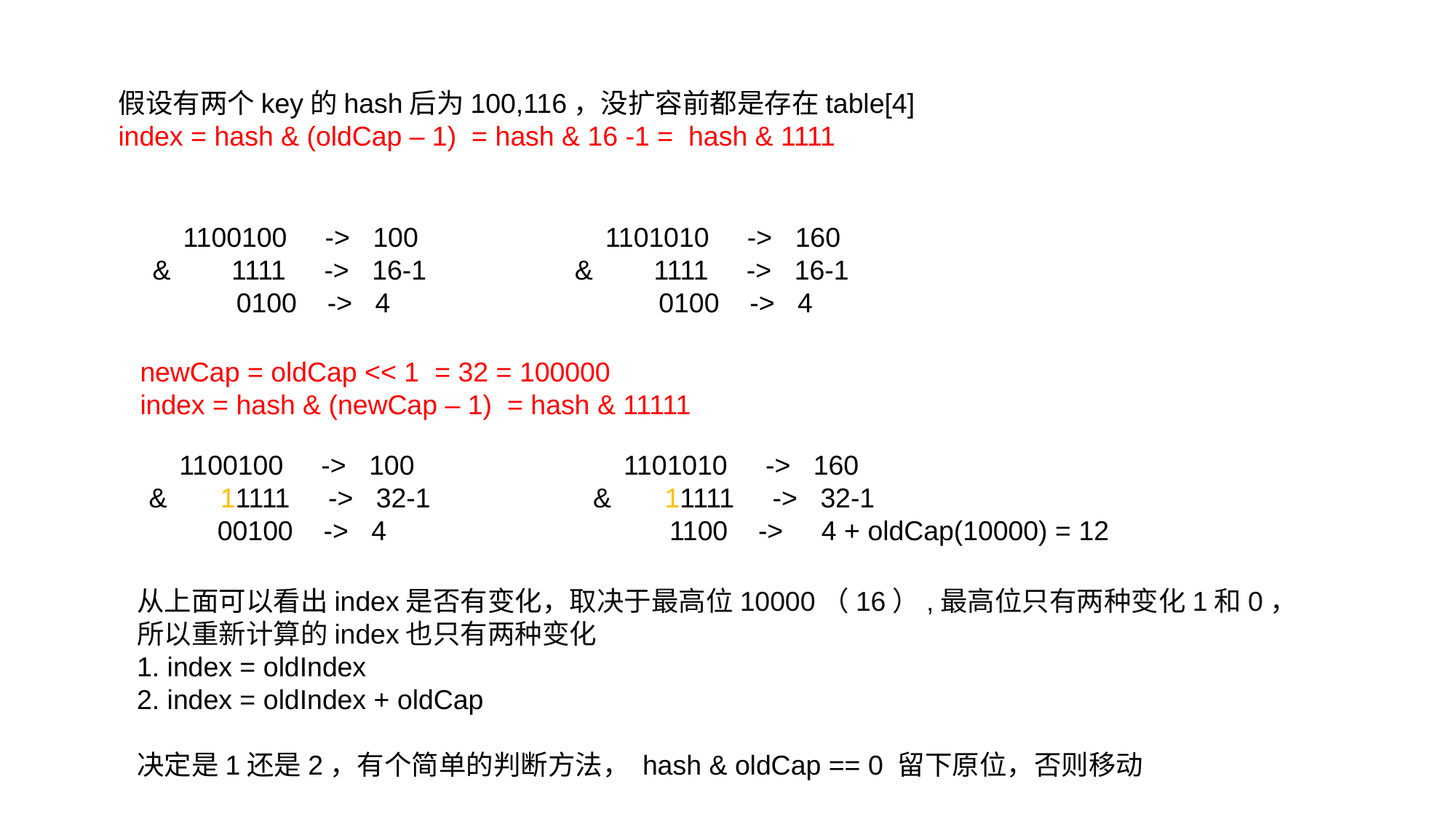

假设有两个key的hash后为100,116，没扩容前都是存在table[4]
index = hash & (oldCap – 1)  = hash & 16 -1 =  hash & 1111
    1100100     ->   100
&        1111     ->   16-1
           0100    ->   4
    1101010     ->   160
&        1111     ->   16-1
           0100    ->   4
newCap = oldCap << 1  = 32 = 100000
index = hash & (newCap – 1)  = hash & 11111
    1100100     ->   100
&       11111     ->   32-1
         00100    ->   4
    1101010     ->   160
&       11111     ->   32-1
          1100    ->     4 + oldCap(10000) = 12
从上面可以看出index是否有变化，取决于最高位10000（16）,最高位只有两种变化1和0，
所以重新计算的index也只有两种变化
1. index = oldIndex
2. index = oldIndex + oldCap

决定是1还是2，有个简单的判断方法， hash & oldCap == 0 留下原位，否则移动